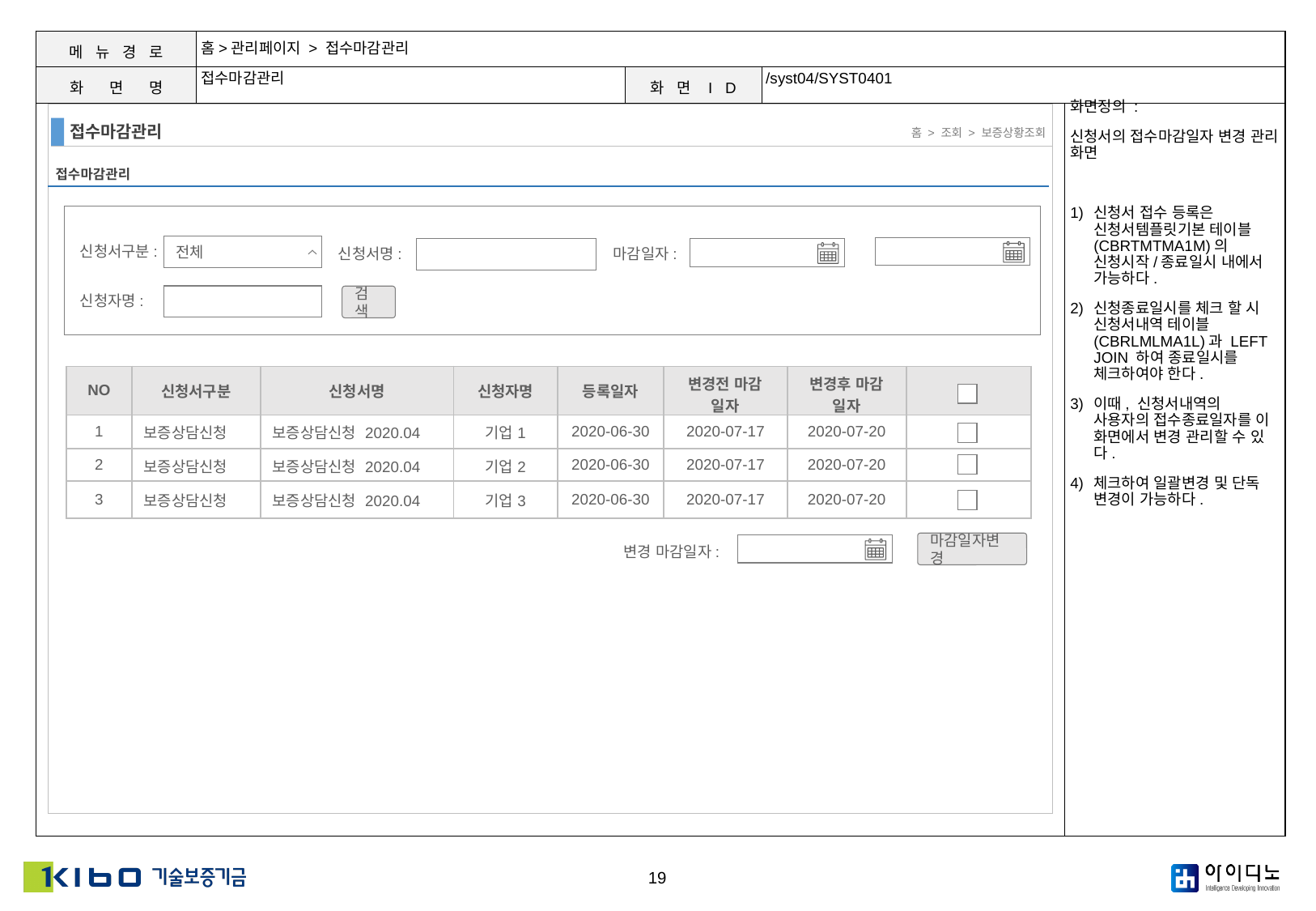

# 홈>관리페이지 > 접수마감관리
/syst04/SYST0401
접수마감관리
화면정의 :
신청서의 접수마감일자 변경 관리 화면

신청서 접수 등록은 신청서템플릿기본 테이블(CBRTMTMA1M)의 신청시작/종료일시 내에서 가능하다.
신청종료일시를 체크 할 시 신청서내역 테이블(CBRLMLMA1L)과 LEFT JOIN 하여 종료일시를 체크하여야 한다.
이때, 신청서내역의 사용자의 접수종료일자를 이 화면에서 변경 관리할 수 있다.
체크하여 일괄변경 및 단독 변경이 가능하다.

접수마감관리
홈 > 조회 > 보증상황조회
접수마감관리

신청서구분:
전체

신청서명:
마감일자:

신청자명:

검색
| NO | 신청서구분 | 신청서명 | 신청자명 | 등록일자 | 변경전 마감 일자 | 변경후 마감 일자 |  |
| --- | --- | --- | --- | --- | --- | --- | --- |
| 1 | 보증상담신청 | 보증상담신청 2020.04 | 기업1 | 2020-06-30 | 2020-07-17 | 2020-07-20 |  |
| 2 | 보증상담신청 | 보증상담신청 2020.04 | 기업2 | 2020-06-30 | 2020-07-17 | 2020-07-20 |  |
| 3 | 보증상담신청 | 보증상담신청 2020.04 | 기업3 | 2020-06-30 | 2020-07-17 | 2020-07-20 |  |

마감일자변경

변경 마감일자: